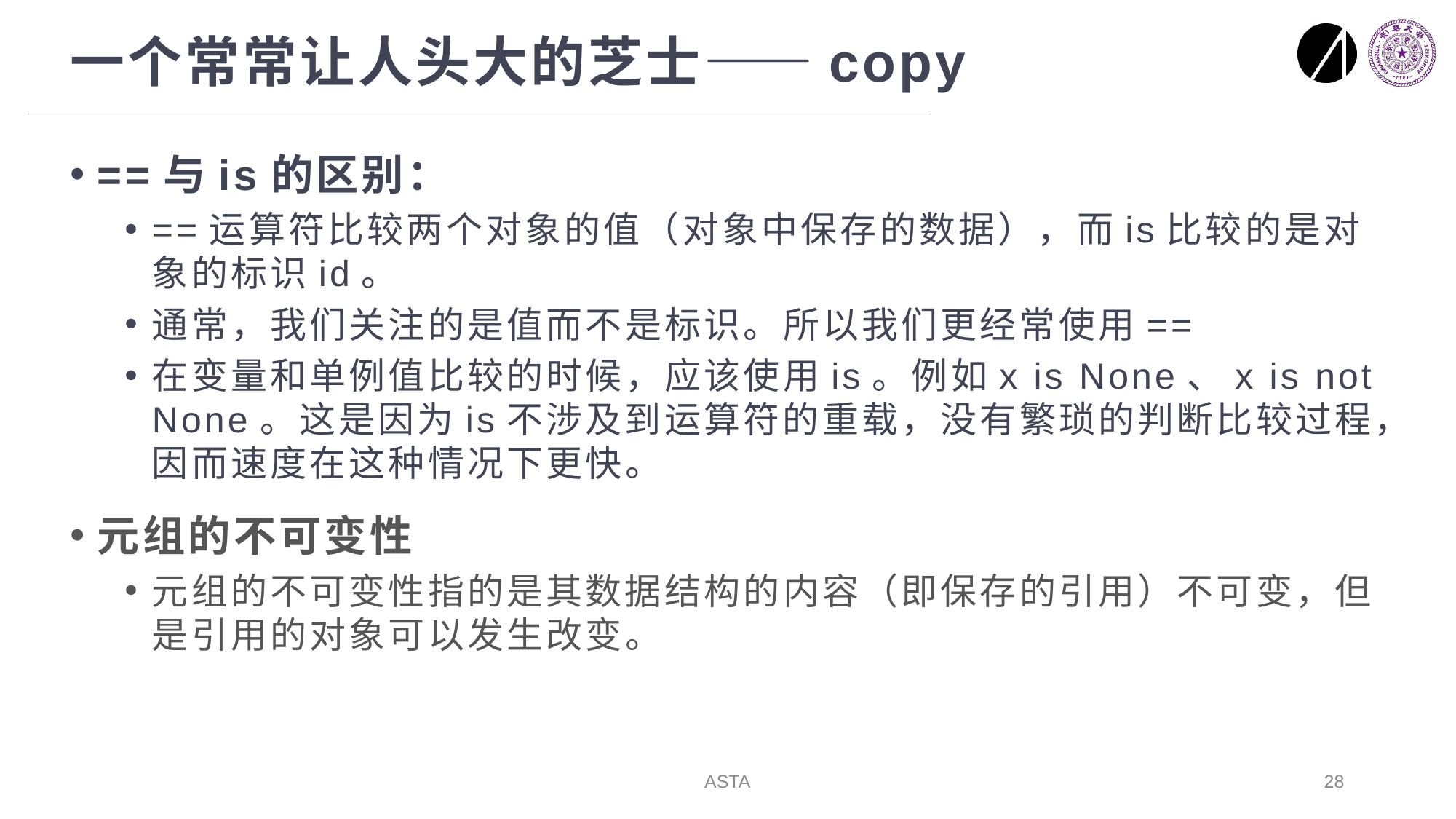

# 一个常常让人头大的芝士——copy
==与is的区别：
==运算符比较两个对象的值（对象中保存的数据），而is比较的是对象的标识id。
通常，我们关注的是值而不是标识。所以我们更经常使用==
在变量和单例值比较的时候，应该使用is。例如x is None、x is not None。这是因为is不涉及到运算符的重载，没有繁琐的判断比较过程，因而速度在这种情况下更快。
元组的不可变性
元组的不可变性指的是其数据结构的内容（即保存的引用）不可变，但是引用的对象可以发生改变。

ASTA
28